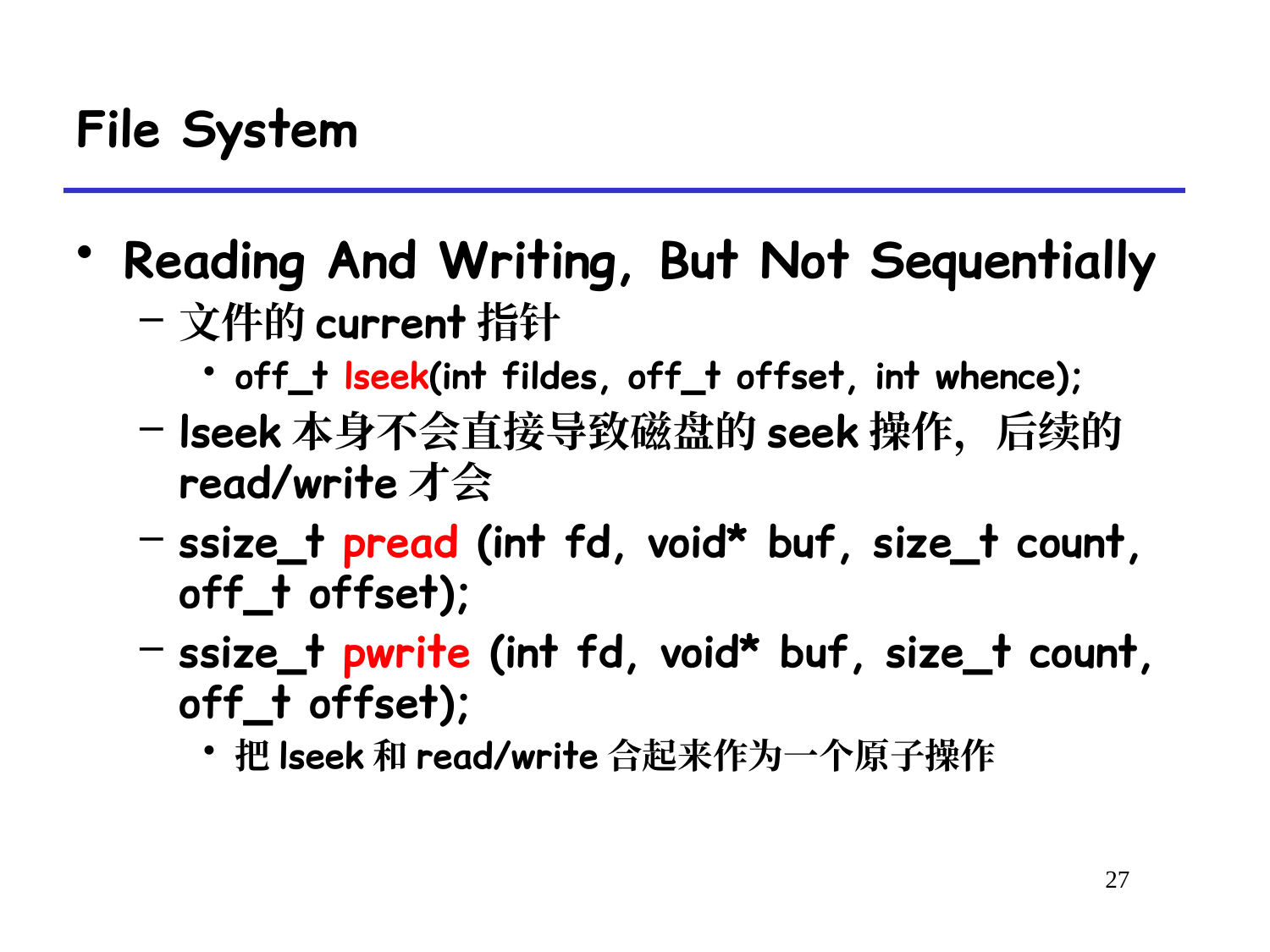

# File System
Reading And Writing, But Not Sequentially
文件的current指针
off_t lseek(int fildes, off_t offset, int whence);
lseek本身不会直接导致磁盘的seek操作，后续的read/write才会
ssize_t pread (int fd, void* buf, size_t count, off_t offset);
ssize_t pwrite (int fd, void* buf, size_t count, off_t offset);
把lseek和read/write合起来作为一个原子操作

27